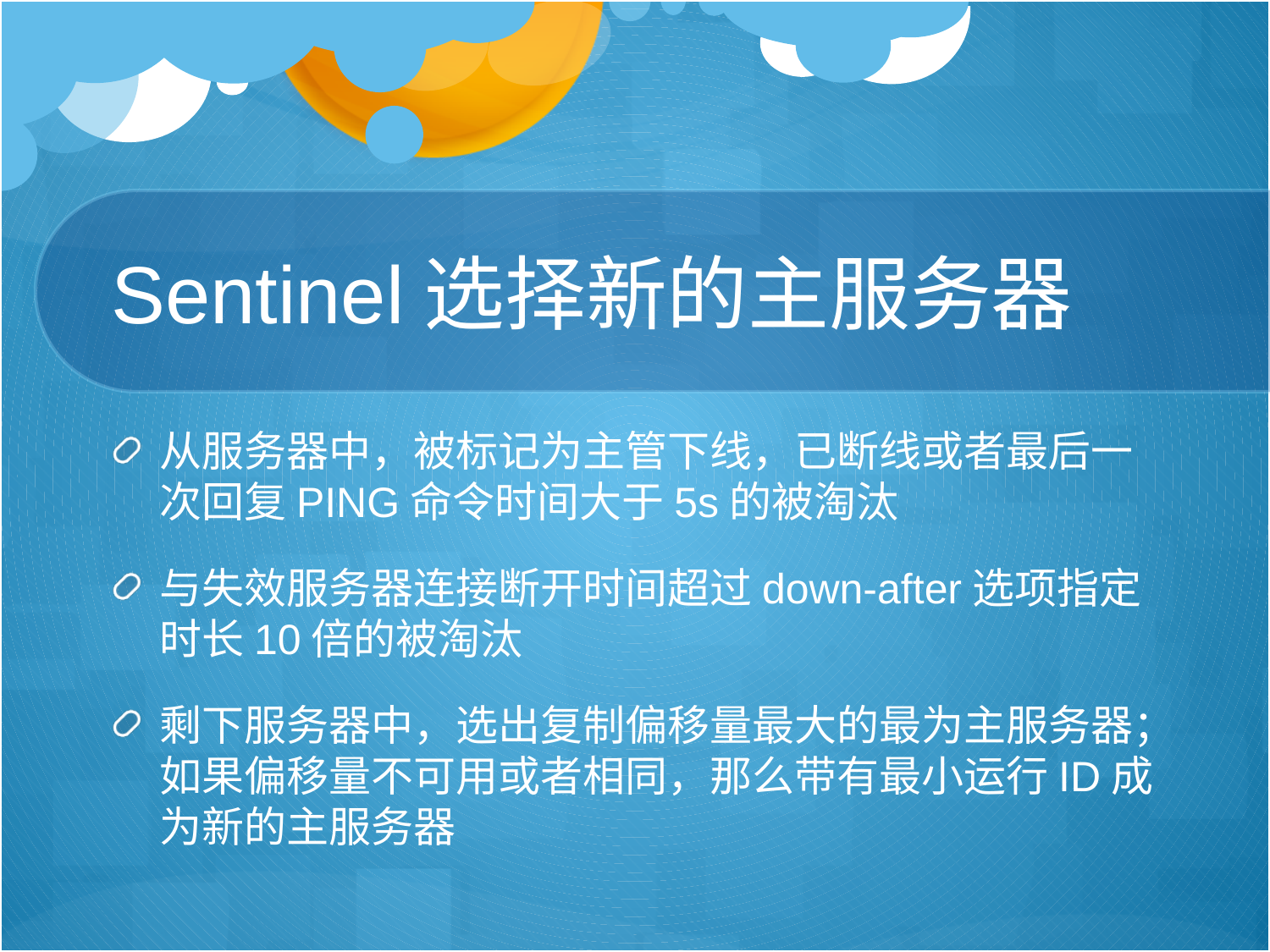

# Sentinel选择新的主服务器
从服务器中，被标记为主管下线，已断线或者最后一次回复PING命令时间大于5s的被淘汰
与失效服务器连接断开时间超过down-after选项指定时长10倍的被淘汰
剩下服务器中，选出复制偏移量最大的最为主服务器；如果偏移量不可用或者相同，那么带有最小运行ID成为新的主服务器